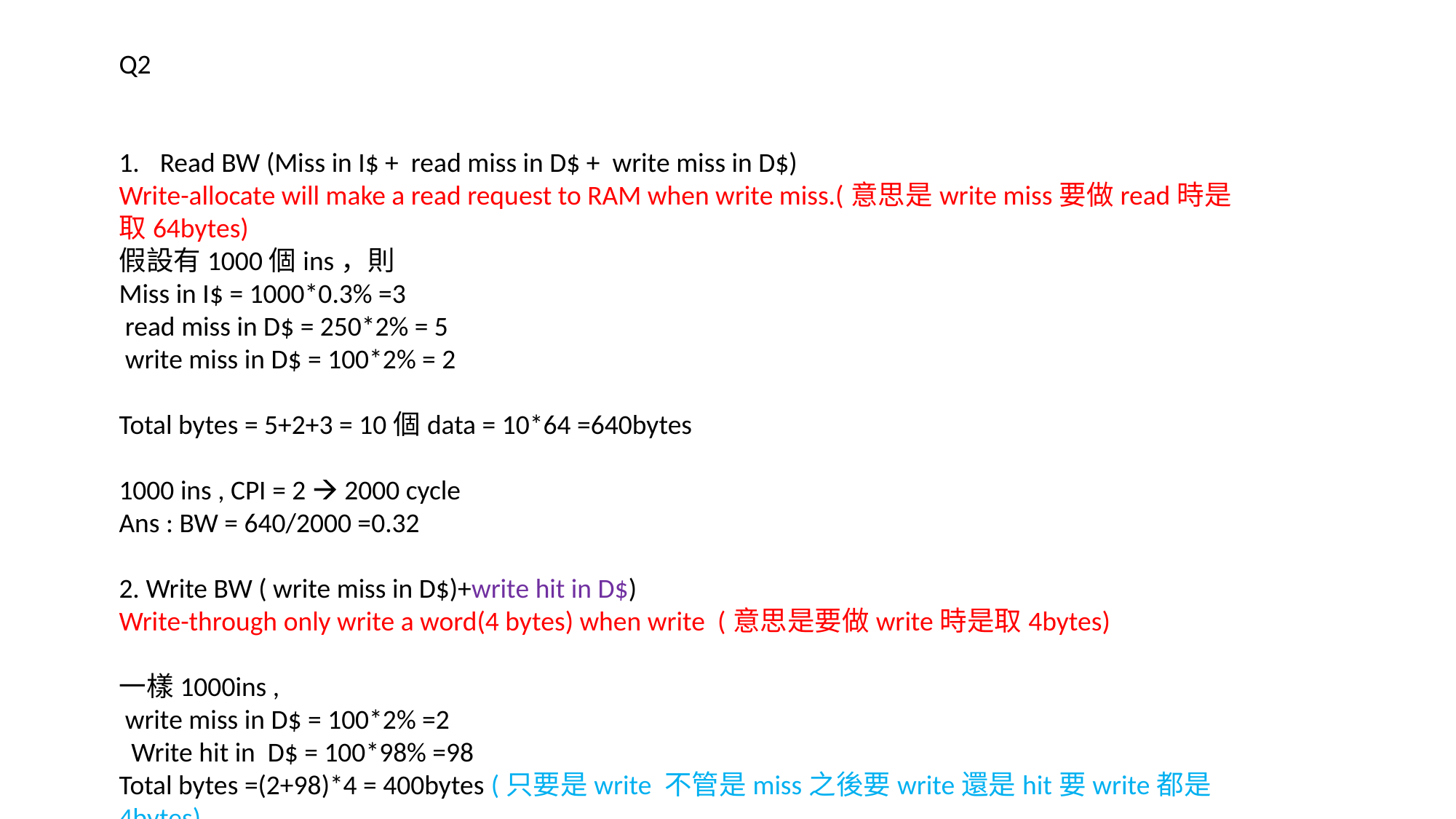

Q2

Read BW (Miss in I$ +  read miss in D$ +  write miss in D$)
Write-allocate will make a read request to RAM when write miss.(意思是write miss要做read時是取64bytes)
假設有1000個ins，則
Miss in I$ = 1000*0.3% =3
 read miss in D$ = 250*2% = 5
 write miss in D$ = 100*2% = 2

Total bytes = 5+2+3 = 10個data = 10*64 =640bytes

1000 ins , CPI = 2 🡪 2000 cycle
Ans : BW = 640/2000 =0.32

2. Write BW ( write miss in D$)+write hit in D$)
Write-through only write a word(4 bytes) when write  (意思是要做write時是取4bytes)

一樣1000ins ,
 write miss in D$ = 100*2% =2
  Write hit in  D$ = 100*98% =98
Total bytes =(2+98)*4 = 400bytes (只要是write 不管是miss之後要write還是hit要write都是4bytes)
400 / 2000 = 0.2